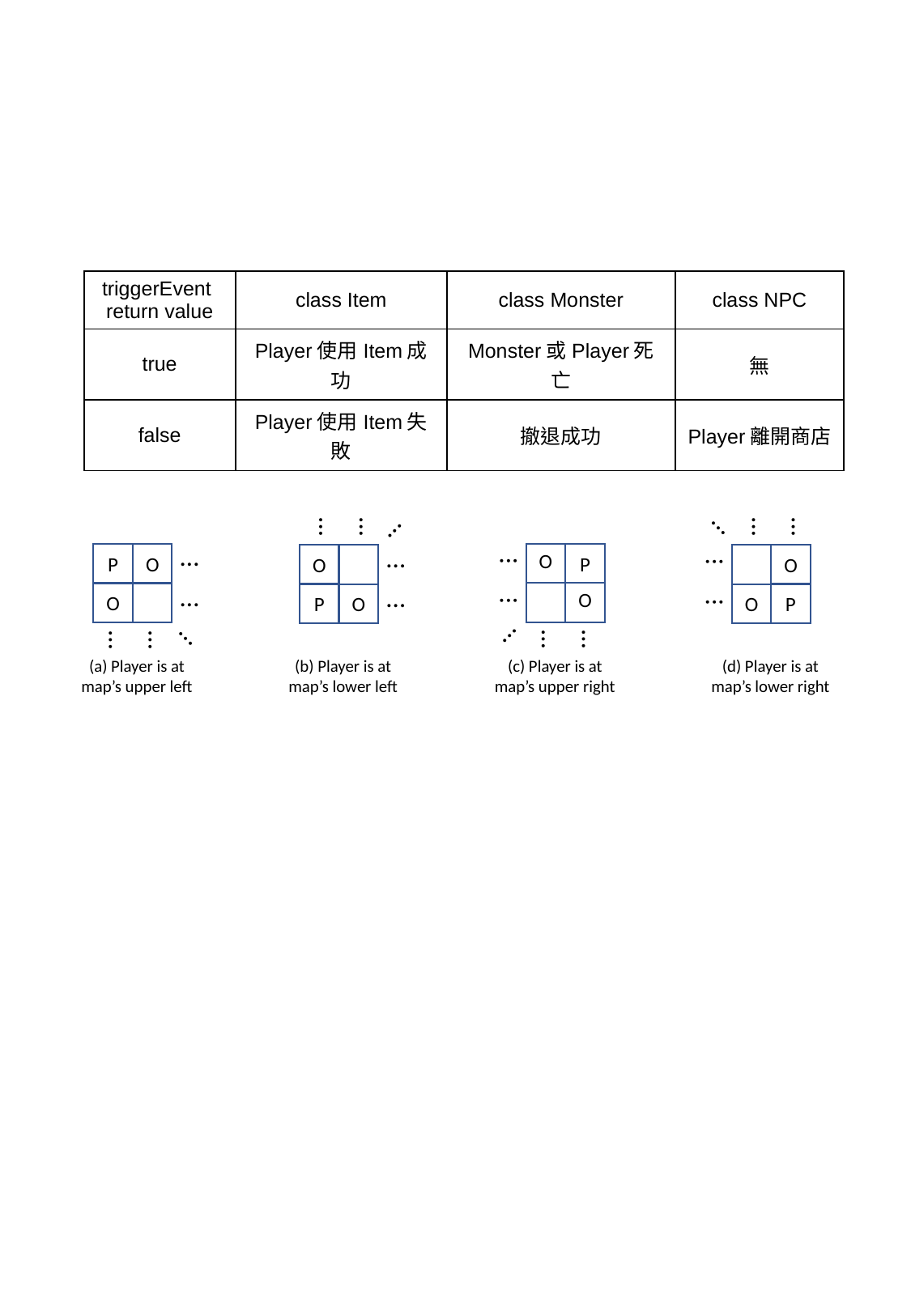

| triggerEvent return value | class Item | class Monster | class NPC |
| --- | --- | --- | --- |
| true | Player使用Item成功 | Monster或Player死亡 | 無 |
| false | Player使用Item失敗 | 撤退成功 | Player離開商店 |
P
O
O

…
…
…
…
…
(b) Player is at
map’s lower left
P
O
O

…
…
…
…
…
(d) Player is at
map’s lower right
P
O
O

…
…
…
…
…
(c) Player is at
map’s upper right
P
O
O

…
…
…
…
…
(a) Player is at
map’s upper left